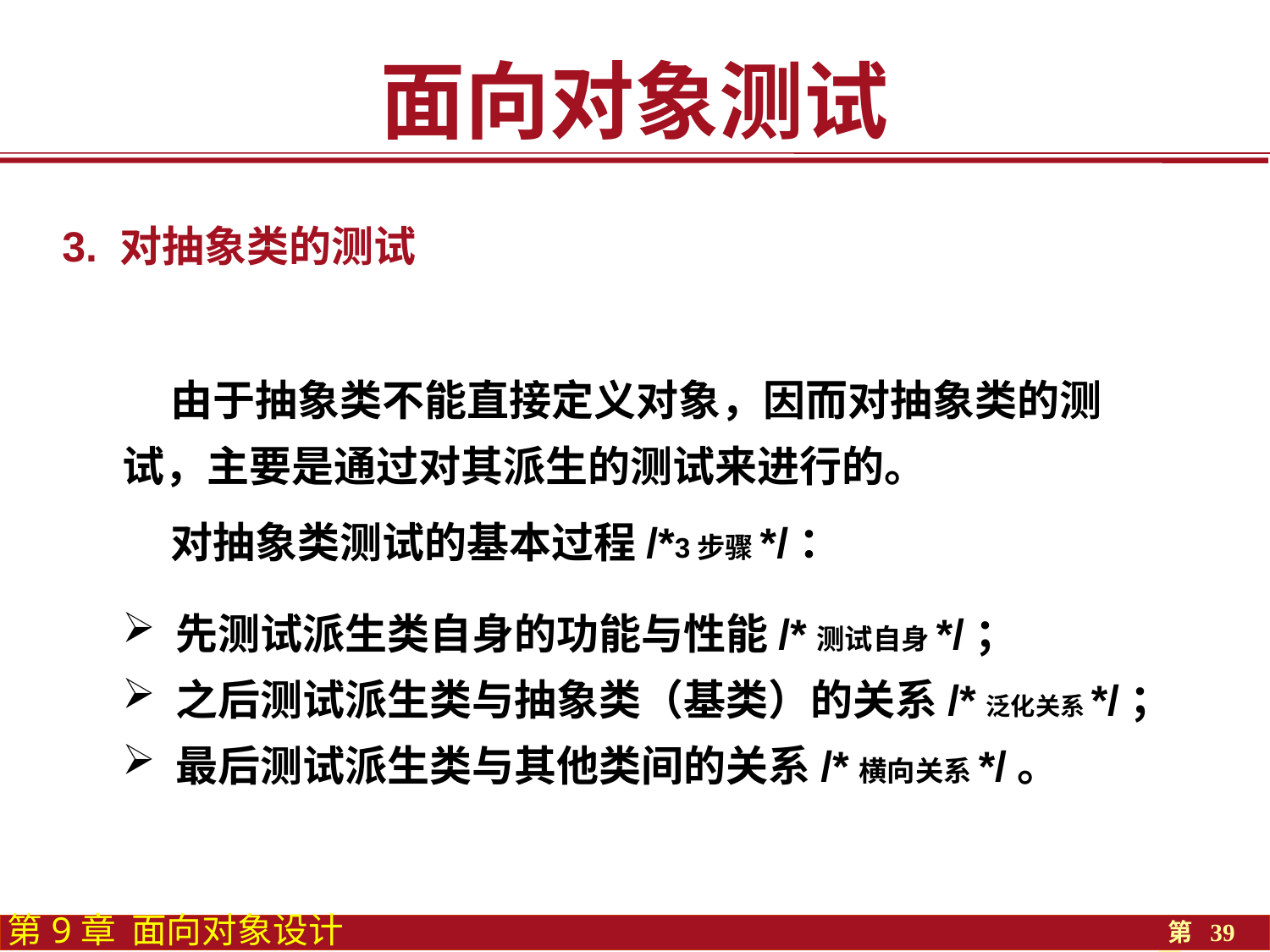

面向对象测试
3. 对抽象类的测试
    由于抽象类不能直接定义对象，因而对抽象类的测试，主要是通过对其派生的测试来进行的。
    对抽象类测试的基本过程/*3步骤*/：
 先测试派生类自身的功能与性能/*测试自身*/；
 之后测试派生类与抽象类（基类）的关系/*泛化关系*/；
 最后测试派生类与其他类间的关系/*横向关系*/。